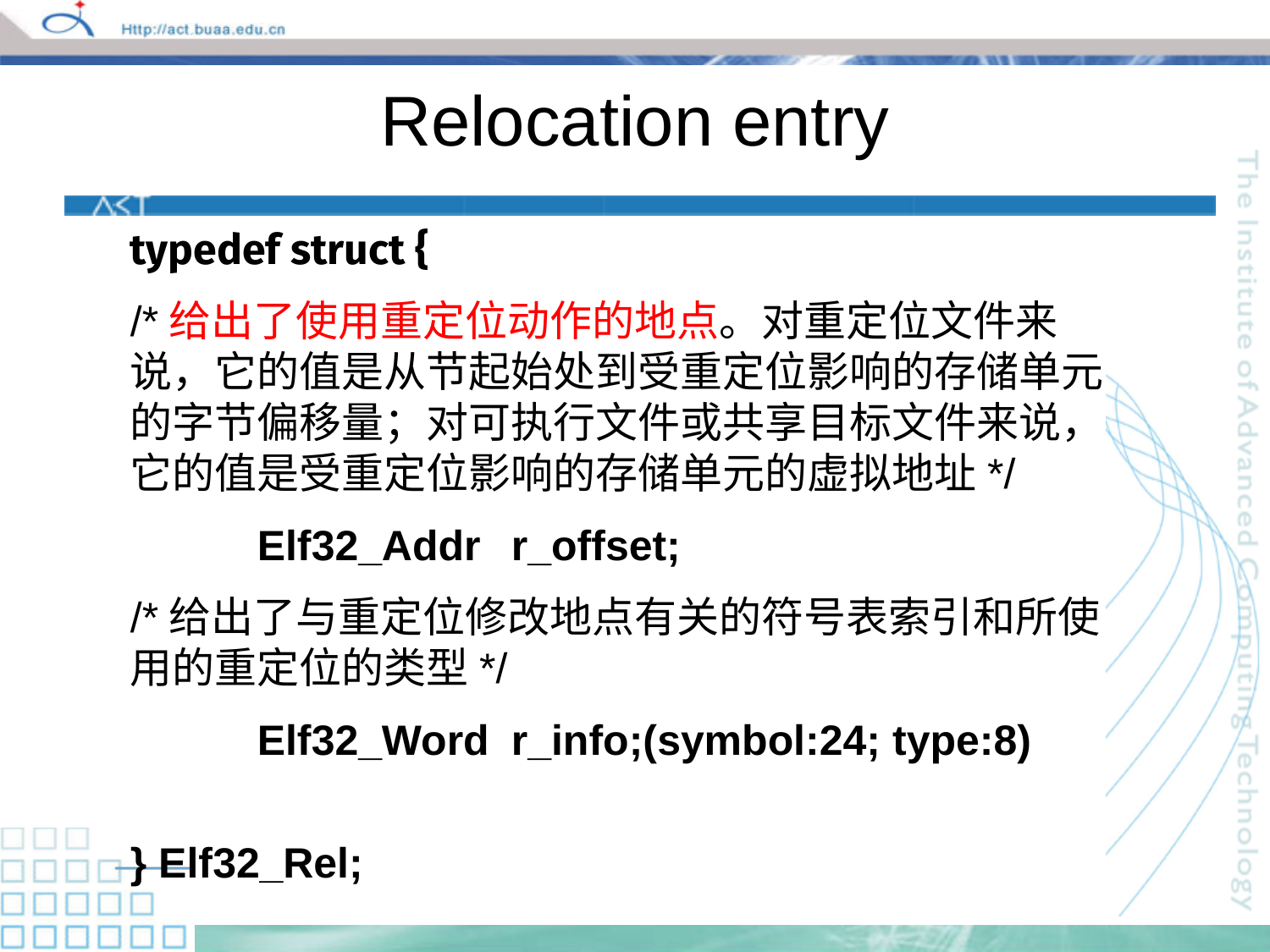

# Relocation entry
typedef struct {
/*给出了使用重定位动作的地点。对重定位文件来说，它的值是从节起始处到受重定位影响的存储单元的字节偏移量；对可执行文件或共享目标文件来说，它的值是受重定位影响的存储单元的虚拟地址*/
	Elf32_Addr	r_offset;
/*给出了与重定位修改地点有关的符号表索引和所使用的重定位的类型*/
	Elf32_Word	r_info;(symbol:24; type:8)
} Elf32_Rel;